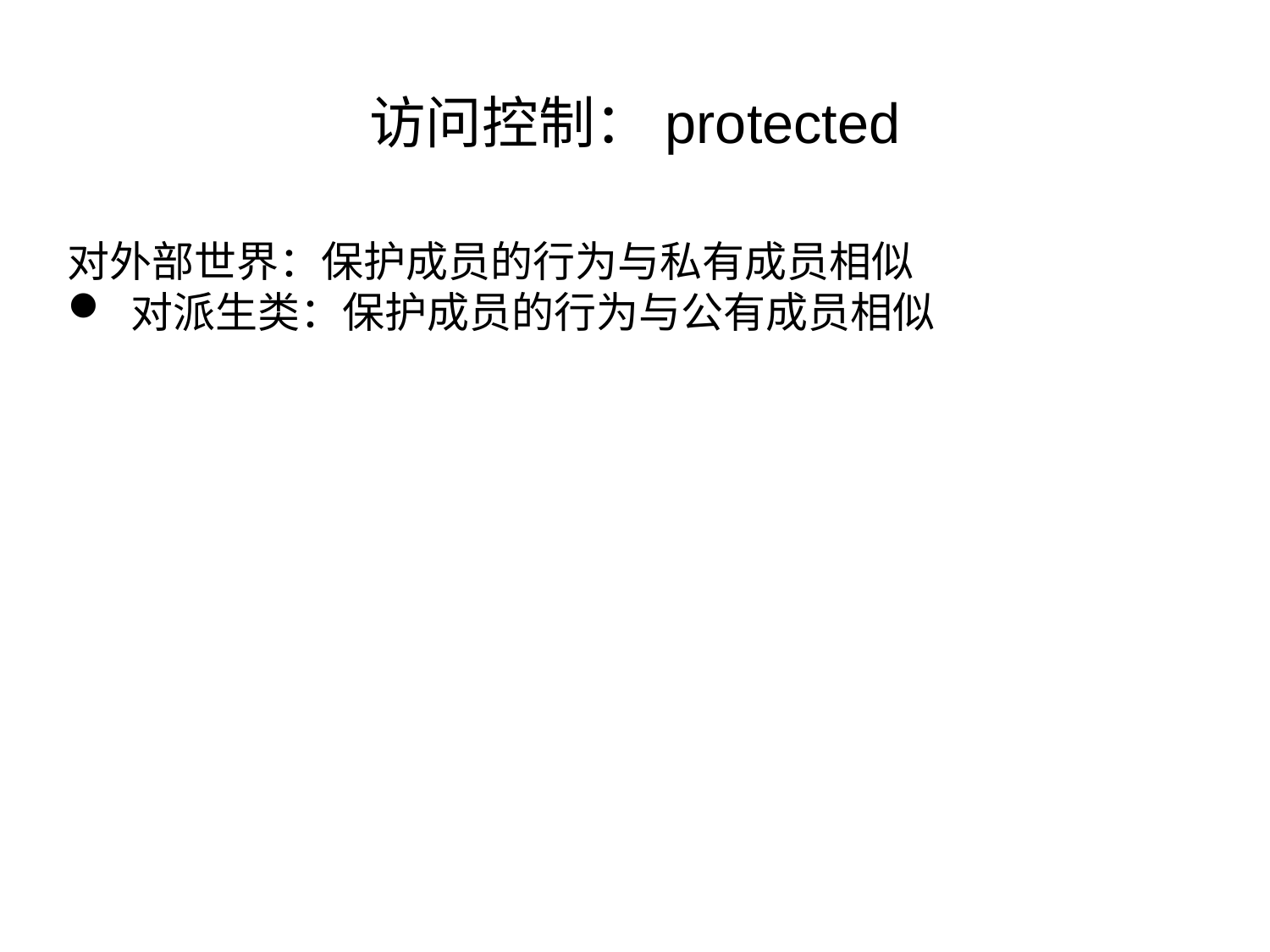

访问控制：protected
对外部世界：保护成员的行为与私有成员相似
对派生类：保护成员的行为与公有成员相似